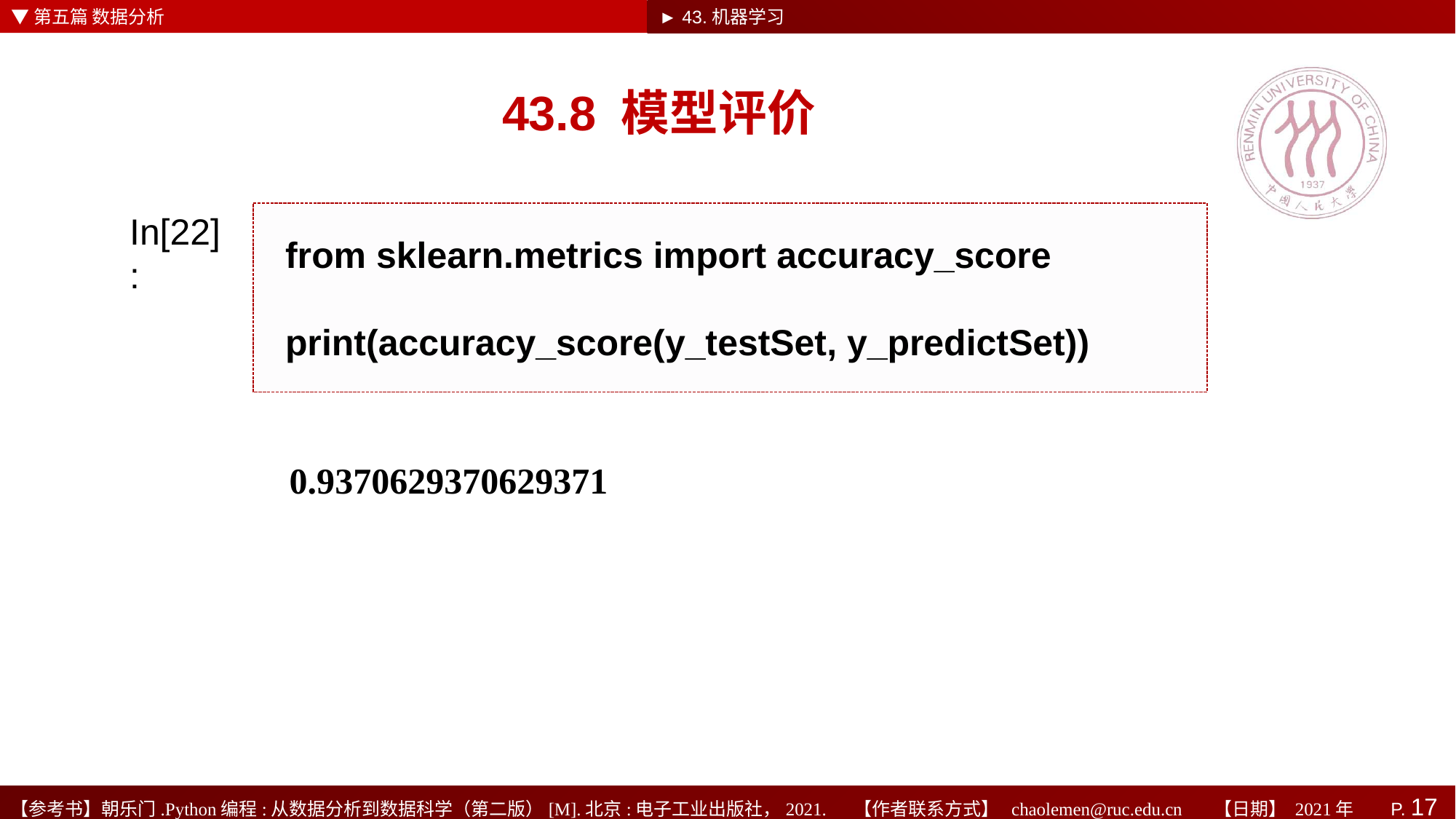

▼第五篇 数据分析
► 43.机器学习
# 43.8 模型评价
In[22]:
from sklearn.metrics import accuracy_score

print(accuracy_score(y_testSet, y_predictSet))
0.9370629370629371